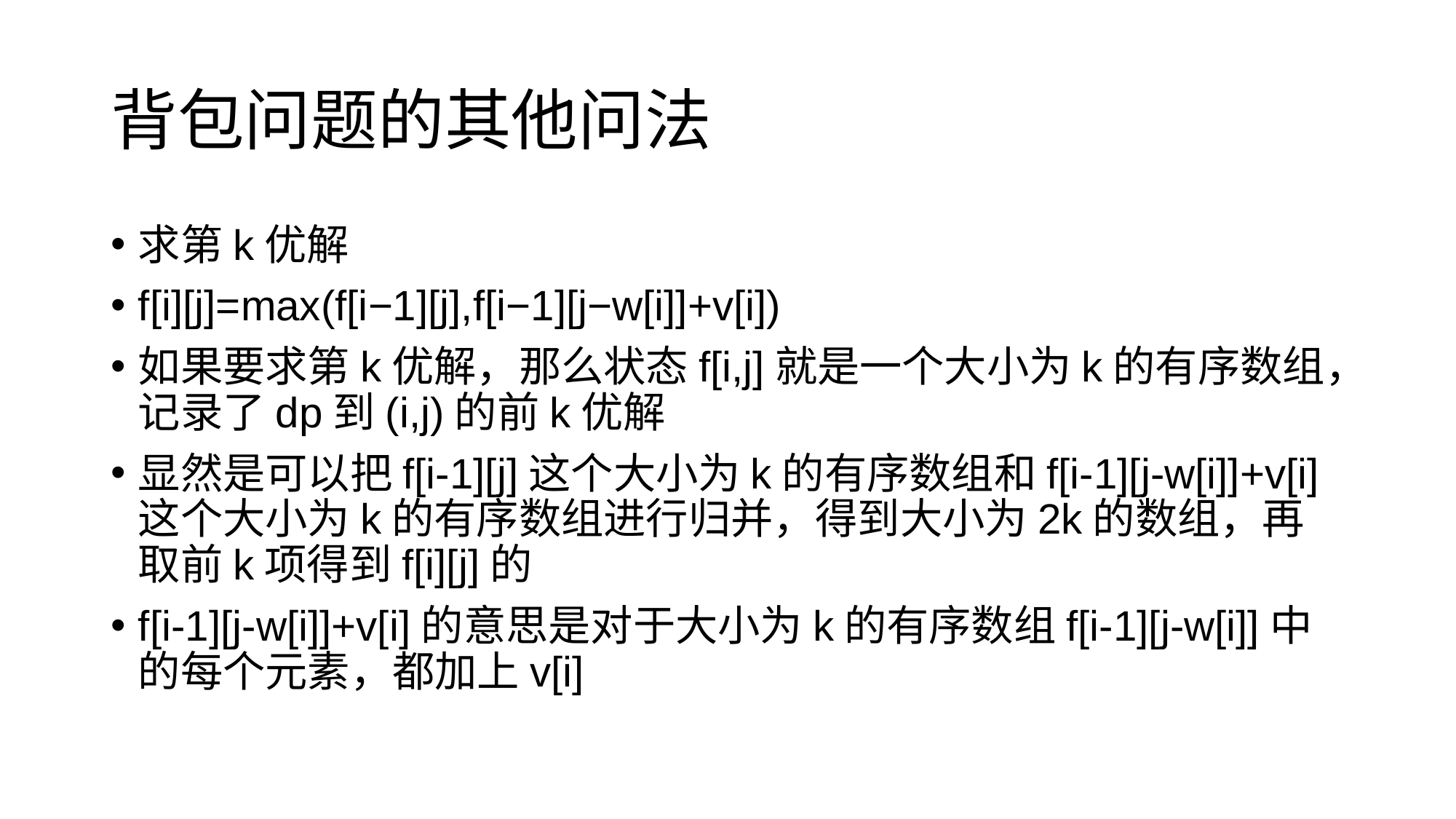

# 背包问题的其他问法
求第k优解
f[i][j]=max(f[i−1][j],f[i−1][j−w[i]]+v[i])
如果要求第k优解，那么状态f[i,j]就是一个大小为k的有序数组，记录了dp到(i,j)的前k优解
显然是可以把f[i-1][j]这个大小为k的有序数组和f[i-1][j-w[i]]+v[i]这个大小为k的有序数组进行归并，得到大小为2k的数组，再取前k项得到f[i][j]的
f[i-1][j-w[i]]+v[i]的意思是对于大小为k的有序数组f[i-1][j-w[i]]中的每个元素，都加上v[i]